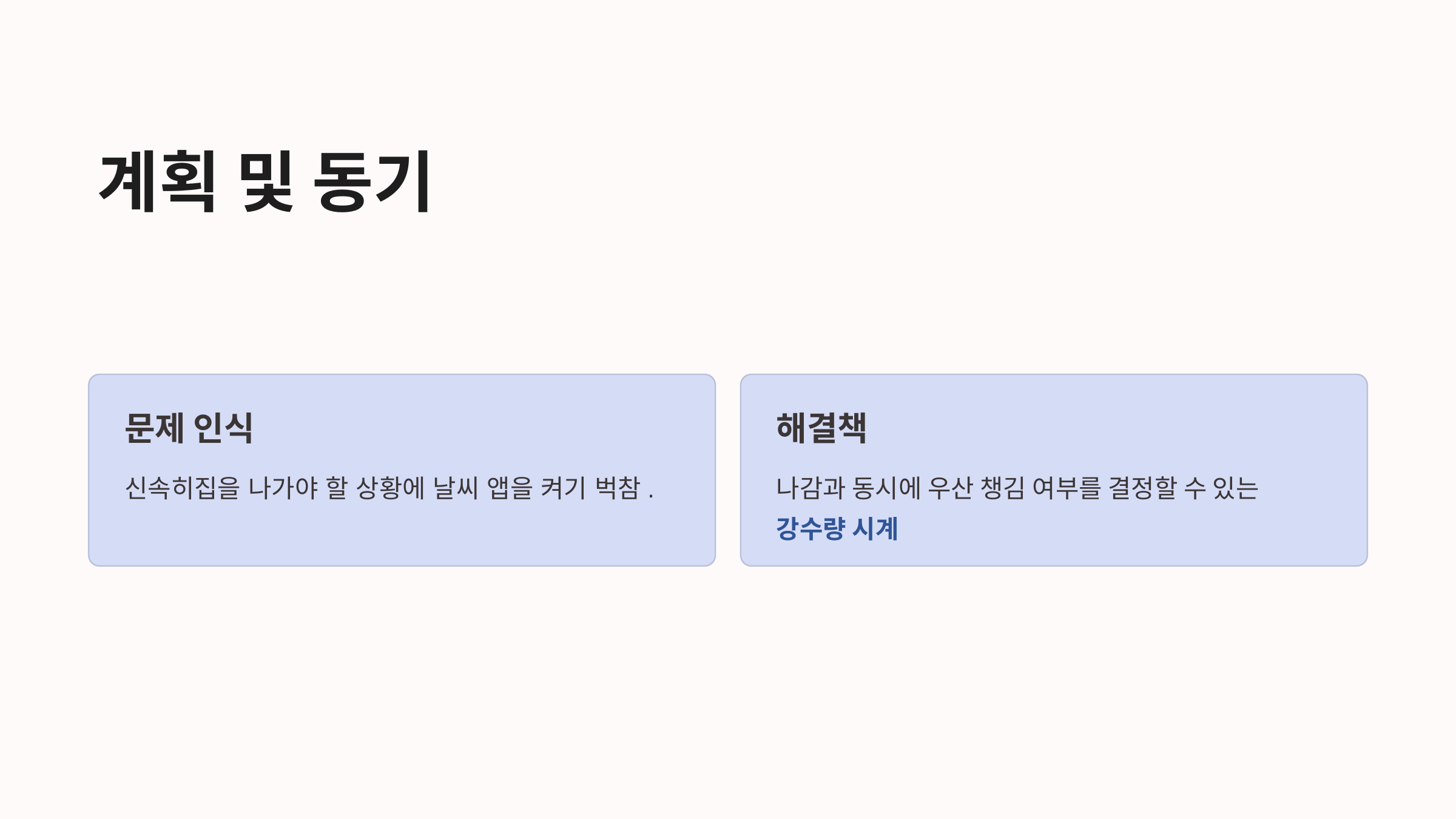

계획 및 동기

문제 인식
해결책
신속히집을 나가야 할 상황에 날씨 앱을 켜기 벅참.
나감과 동시에 우산 챙김 여부를 결정할 수 있는 강수량 시계